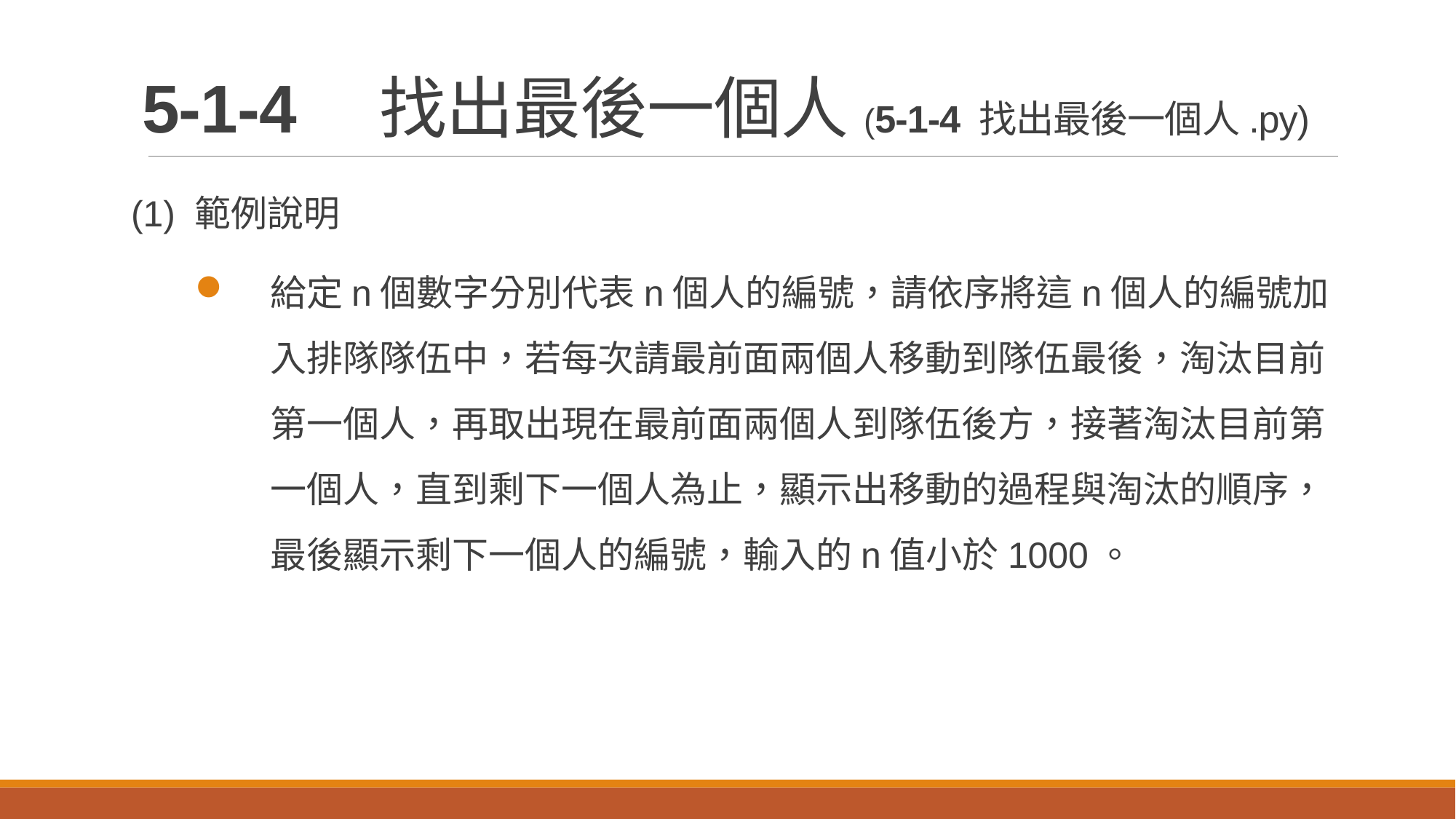

# 5-1-4　找出最後一個人(5-1-4 找出最後一個人.py)
(1) 範例說明
給定n個數字分別代表n個人的編號，請依序將這n個人的編號加入排隊隊伍中，若每次請最前面兩個人移動到隊伍最後，淘汰目前第一個人，再取出現在最前面兩個人到隊伍後方，接著淘汰目前第一個人，直到剩下一個人為止，顯示出移動的過程與淘汰的順序，最後顯示剩下一個人的編號，輸入的n值小於1000。